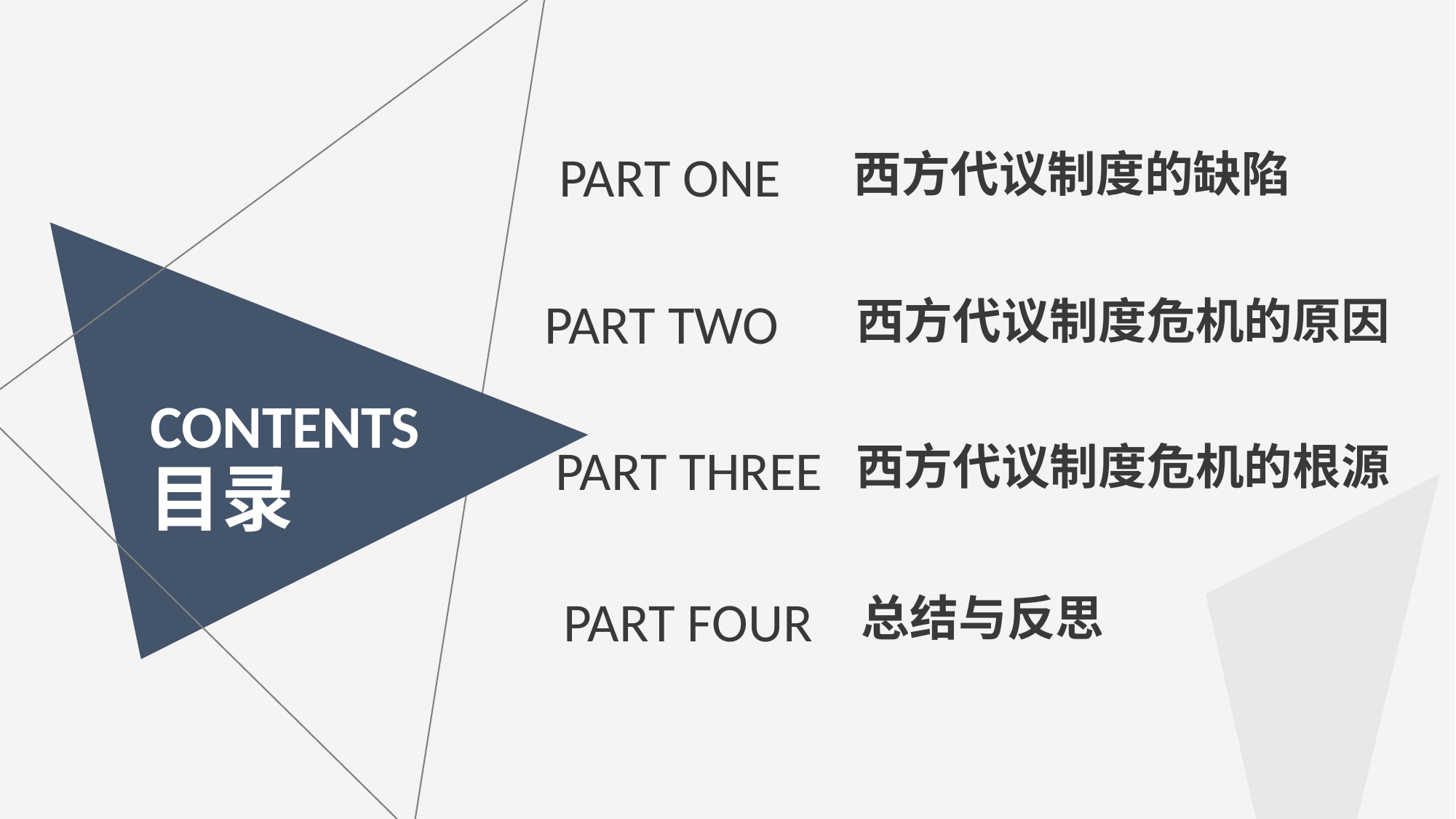

PART ONE
西方代议制度的缺陷

PART TWO
西方代议制度危机的原因
CONTENTS
PART THREE
西方代议制度危机的根源
目录

PART FOUR
总结与反思